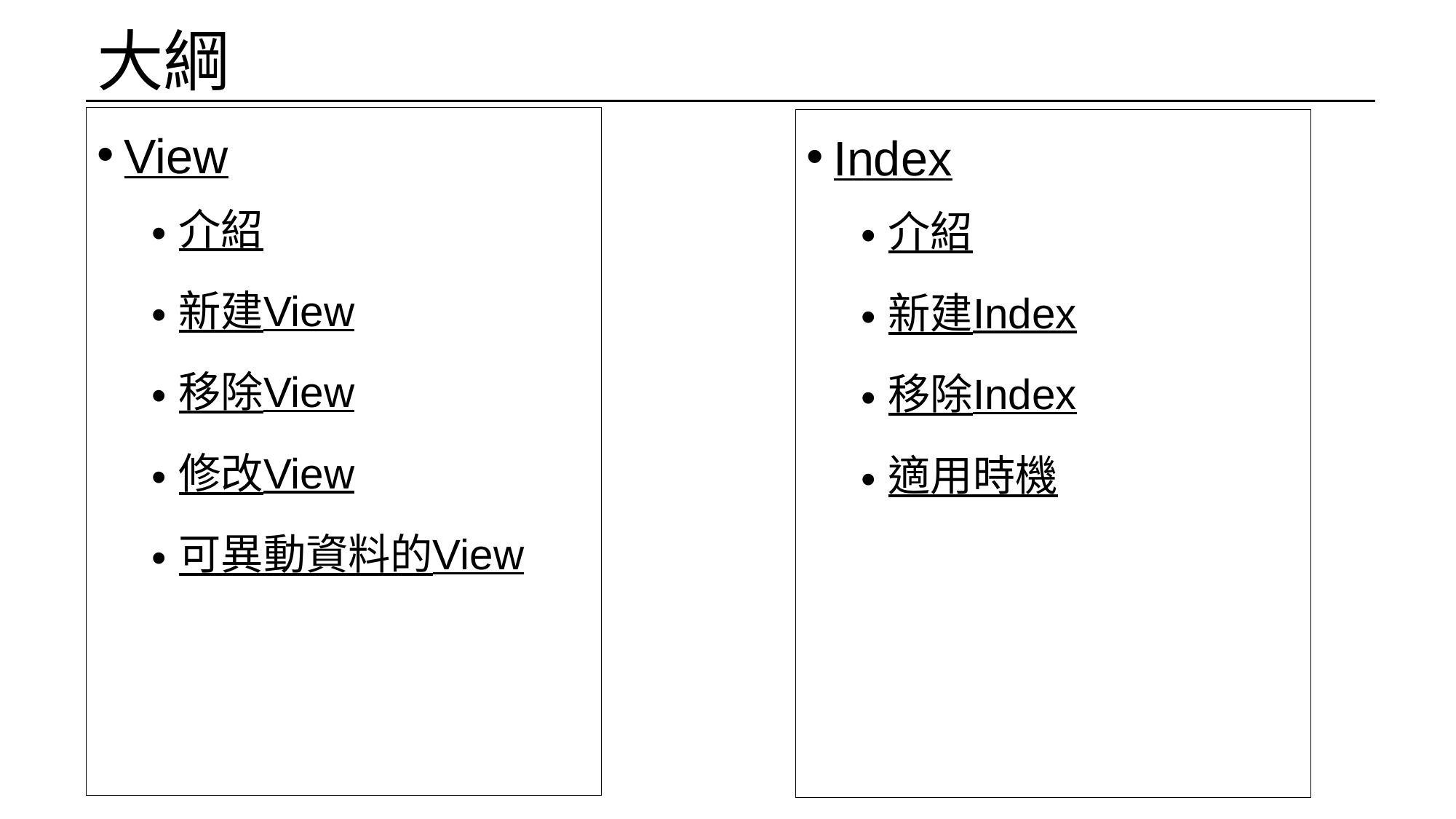

# 大綱
View
介紹
新建View
移除View
修改View
可異動資料的View

Index
介紹
新建Index
移除Index
適用時機